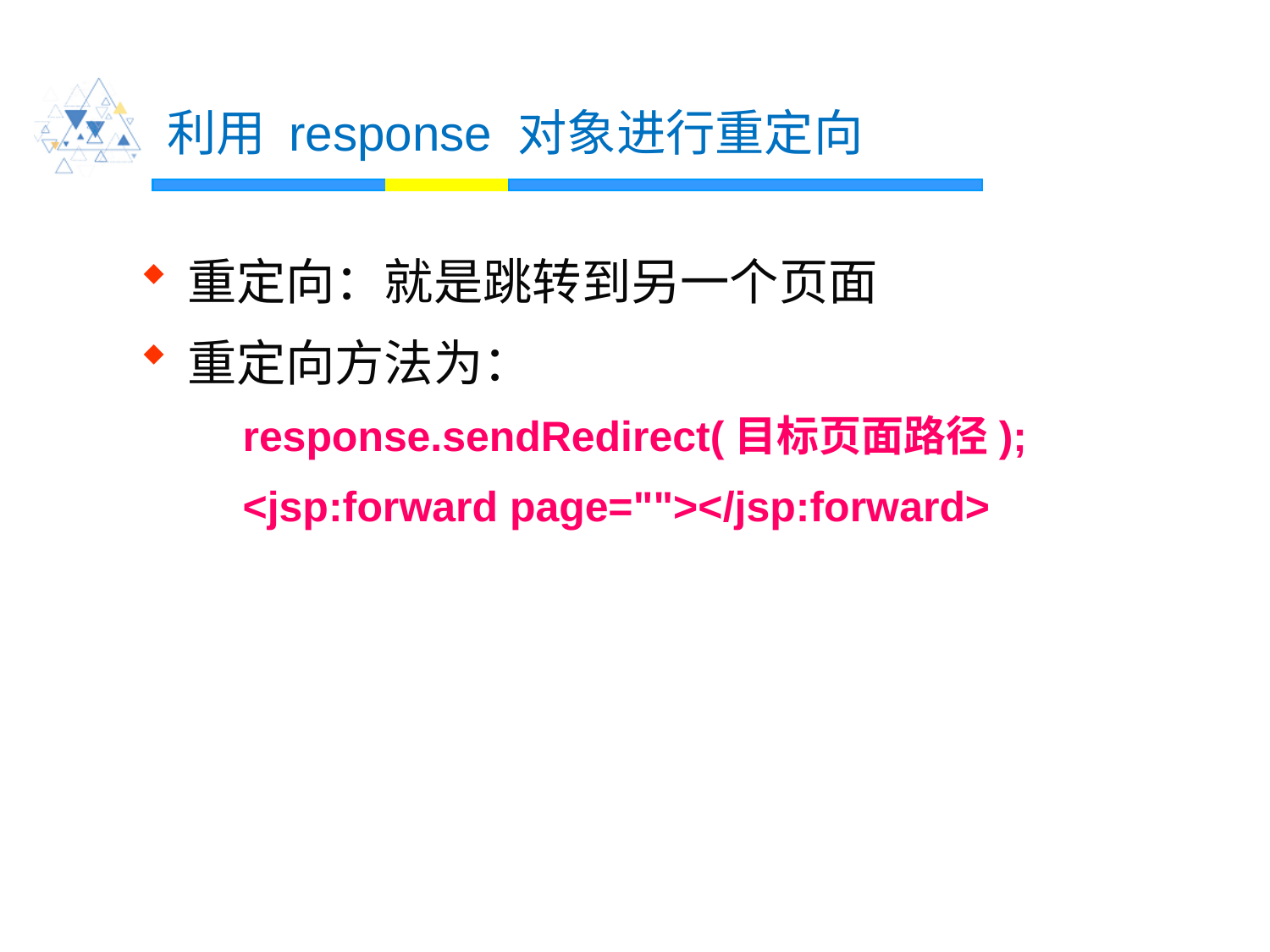

# 利用 response 对象进行重定向
重定向：就是跳转到另一个页面
重定向方法为：
	response.sendRedirect(目标页面路径);
   	<jsp:forward page=""></jsp:forward>